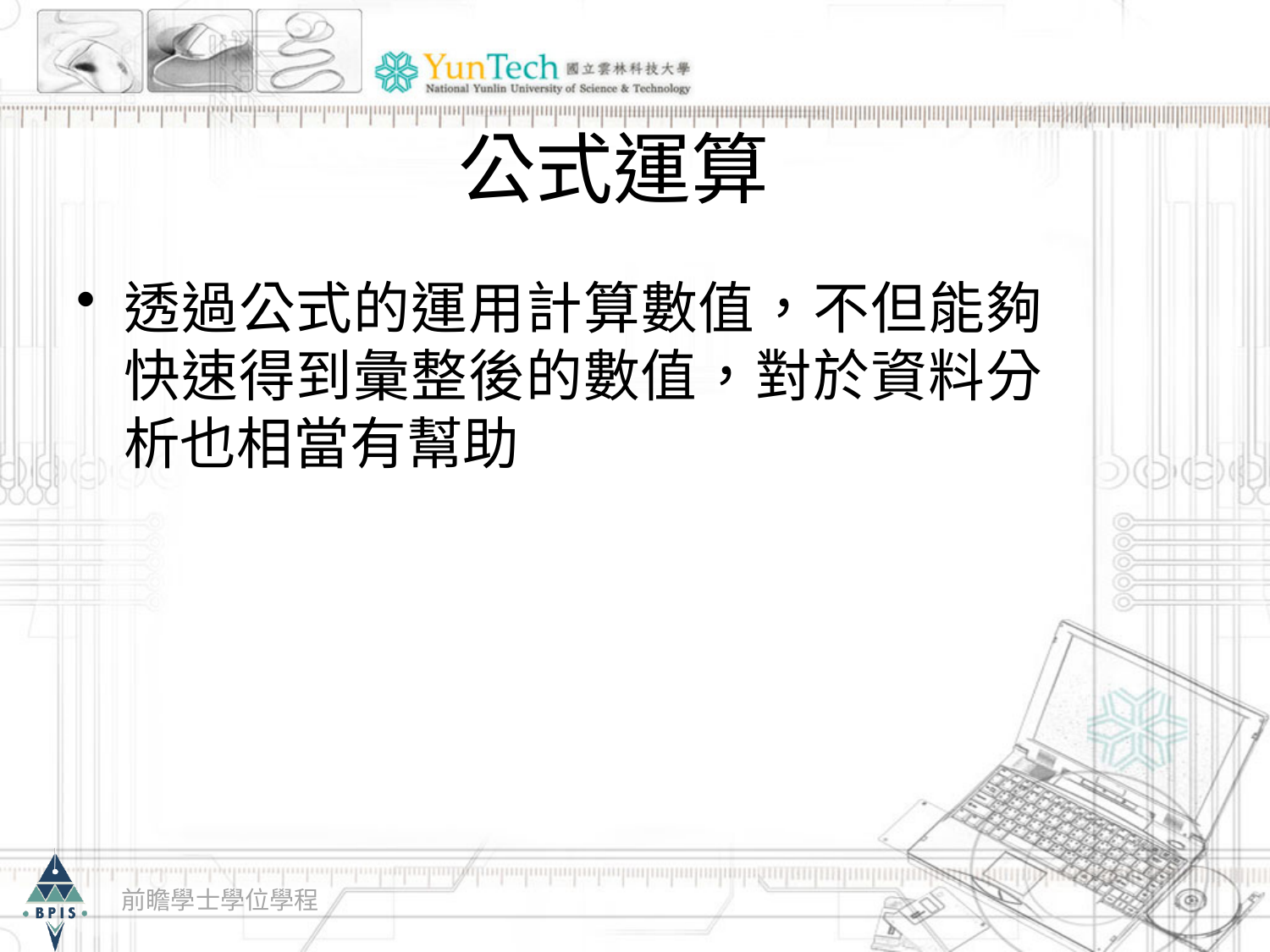

# 公式運算
透過公式的運用計算數值，不但能夠快速得到彙整後的數值，對於資料分析也相當有幫助